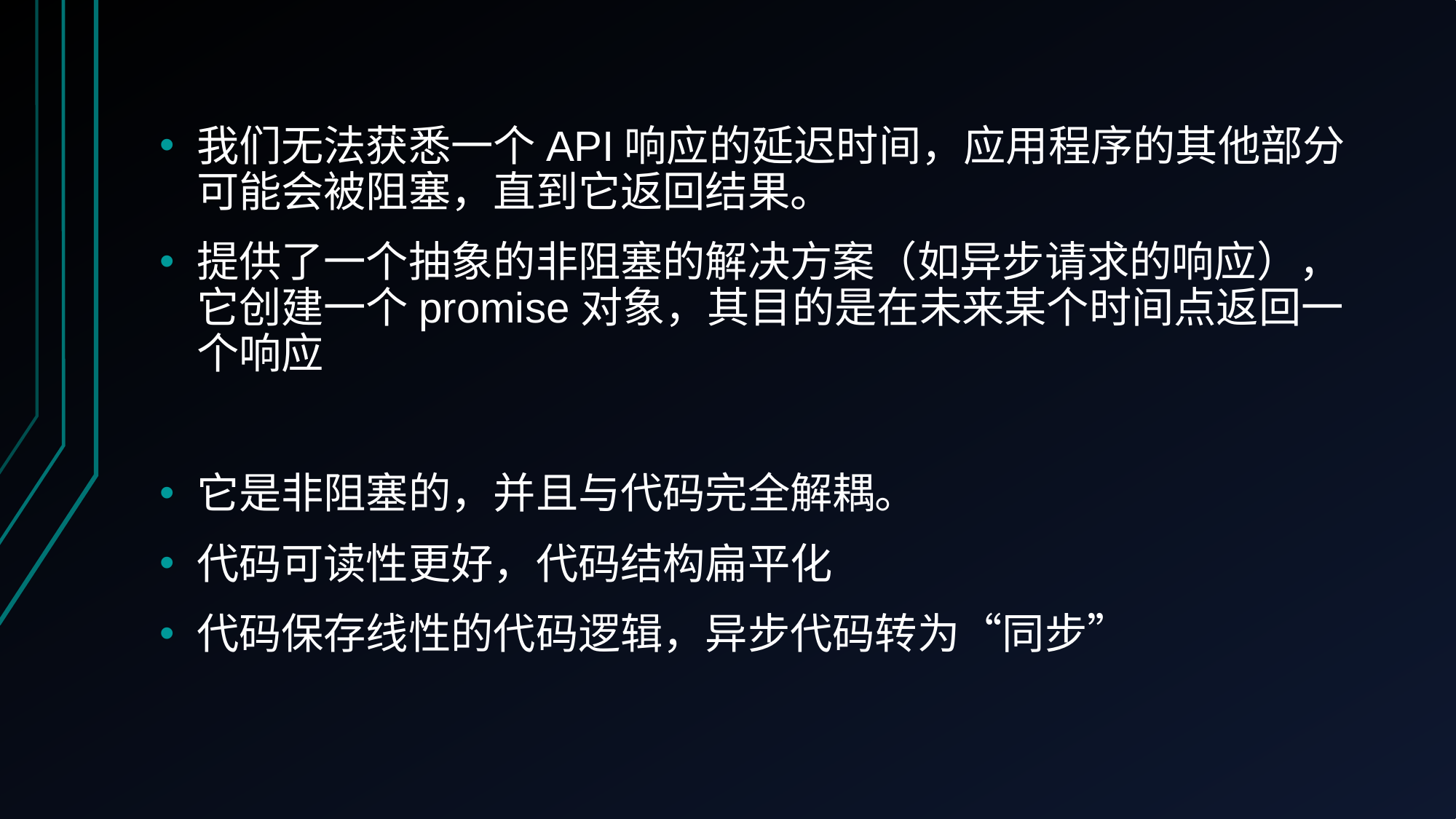

我们无法获悉一个API响应的延迟时间，应用程序的其他部分可能会被阻塞，直到它返回结果。
提供了一个抽象的非阻塞的解决方案（如异步请求的响应），它创建一个promise对象，其目的是在未来某个时间点返回一个响应

它是非阻塞的，并且与代码完全解耦。
代码可读性更好，代码结构扁平化
代码保存线性的代码逻辑，异步代码转为“同步”